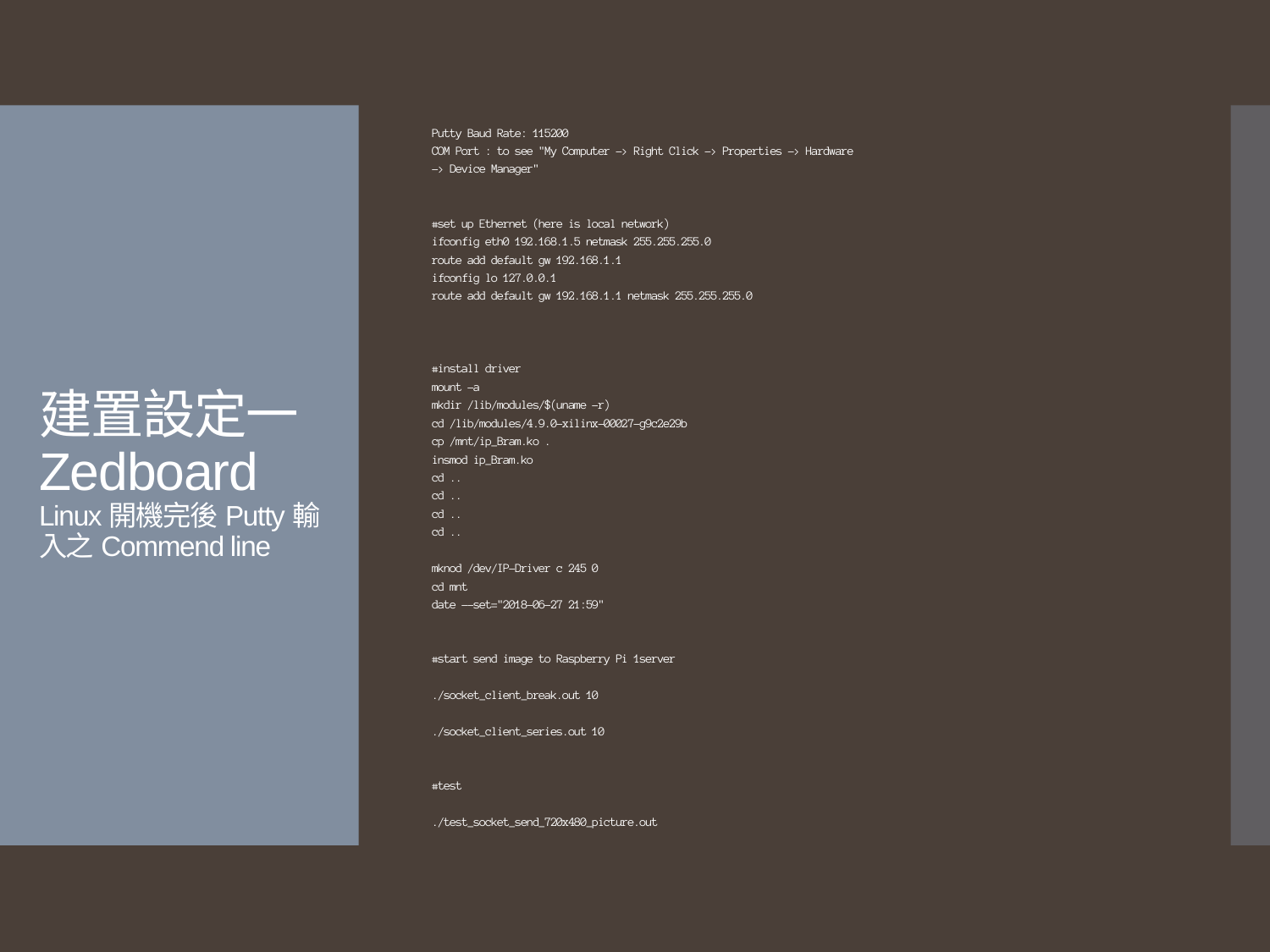

Putty Baud Rate: 115200
COM Port : to see "My Computer -> Right Click -> Properties -> Hardware -> Device Manager"

#set up Ethernet (here is local network)
ifconfig eth0 192.168.1.5 netmask 255.255.255.0
route add default gw 192.168.1.1
ifconfig lo 127.0.0.1
route add default gw 192.168.1.1 netmask 255.255.255.0

#install driver
mount -a
mkdir /lib/modules/$(uname -r)
cd /lib/modules/4.9.0-xilinx-00027-g9c2e29b
cp /mnt/ip_Bram.ko .
insmod ip_Bram.ko
cd ..
cd ..
cd ..
cd ..

mknod /dev/IP-Driver c 245 0
cd mnt
date --set="2018-06-27 21:59"

#start send image to Raspberry Pi 1server

./socket_client_break.out 10

./socket_client_series.out 10

#test

./test_socket_send_720x480_picture.out
# 建置設定一  Zedboard Linux開機完後Putty輸入之Commend line